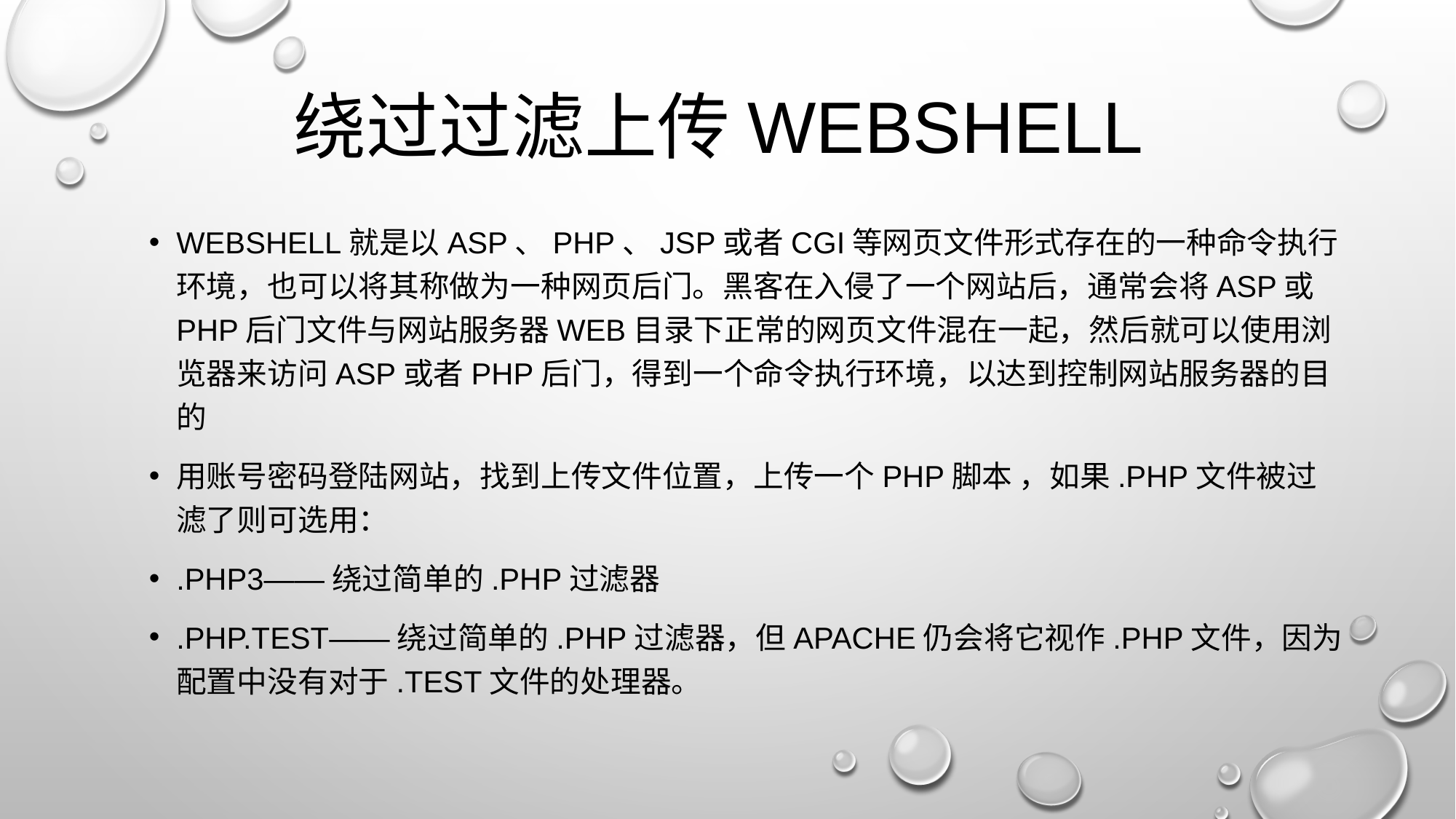

# 绕过过滤上传WebShell
webshell就是以asp、php、jsp或者cgi等网页文件形式存在的一种命令执行环境，也可以将其称做为一种网页后门。黑客在入侵了一个网站后，通常会将asp或php后门文件与网站服务器WEB目录下正常的网页文件混在一起，然后就可以使用浏览器来访问asp或者php后门，得到一个命令执行环境，以达到控制网站服务器的目的
用账号密码登陆网站，找到上传文件位置，上传一个php脚本 ，如果.php文件被过滤了则可选用：
.PHP3——绕过简单的.php过滤器
.php.test——绕过简单的.php过滤器，但Apache仍会将它视作.php文件，因为配置中没有对于.test文件的处理器。